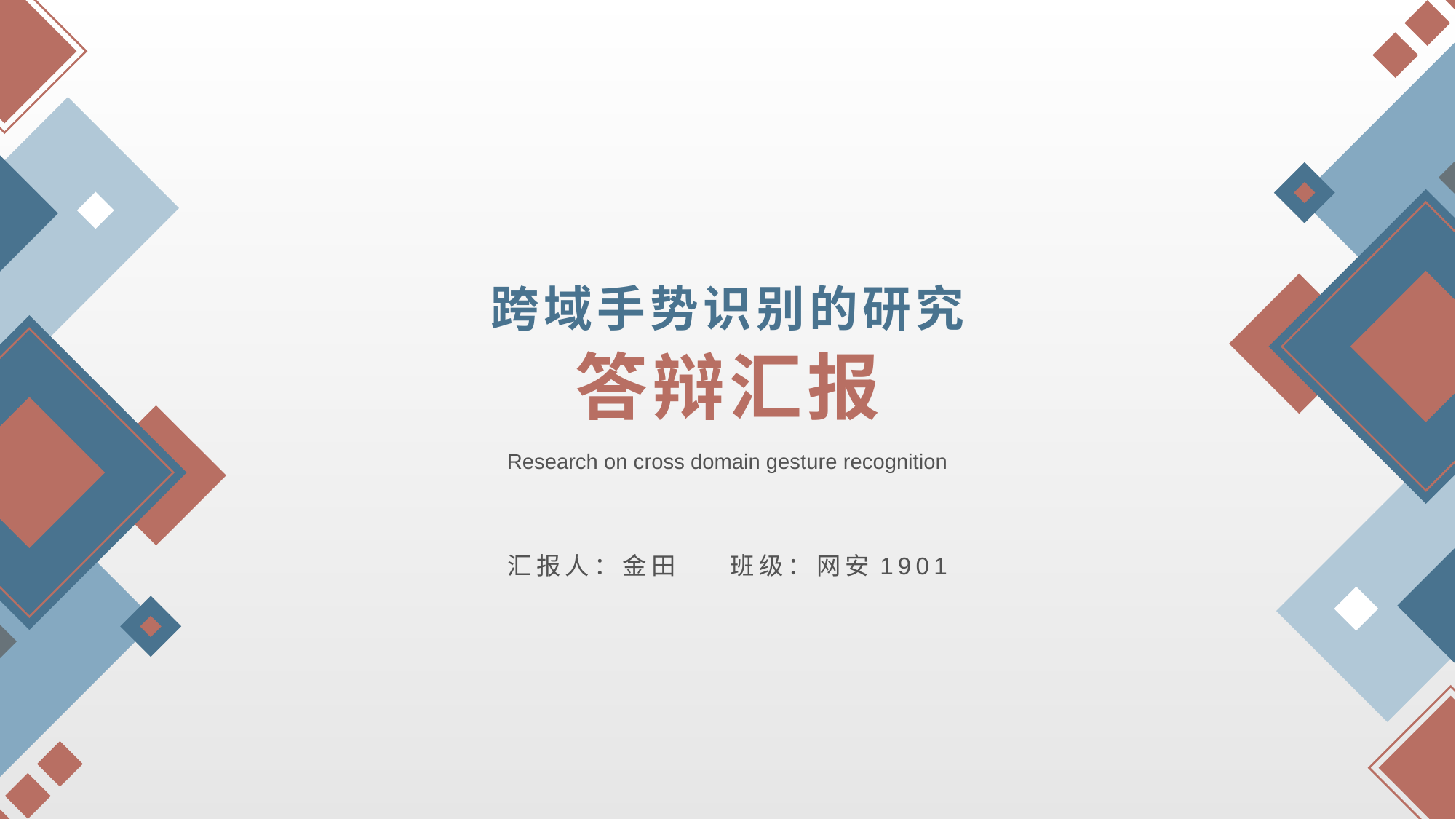

跨域手势识别的研究
答辩汇报
Research on cross domain gesture recognition
汇报人：金田     班级：网安1901